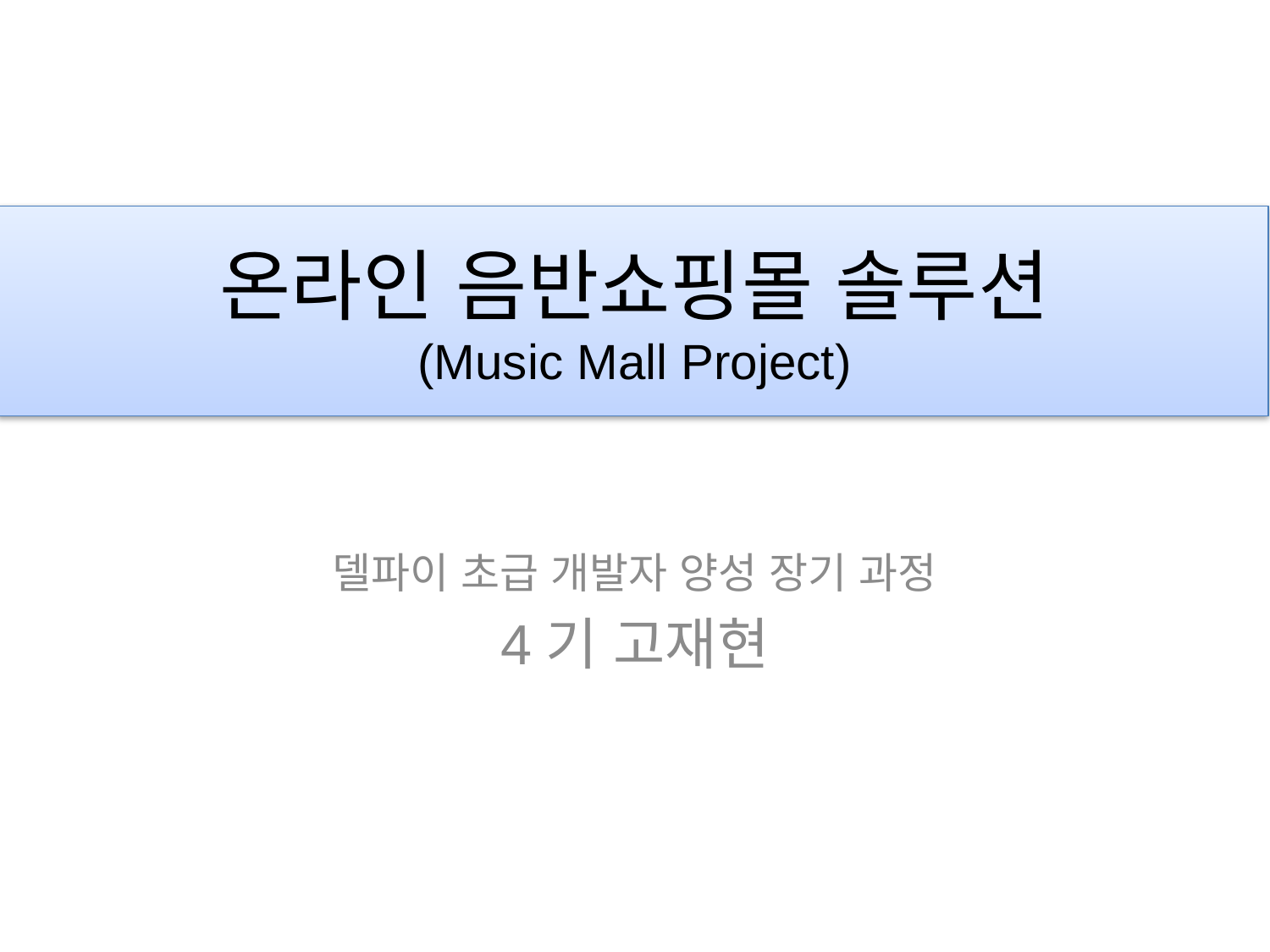

# 온라인 음반쇼핑몰 솔루션 (Music Mall Project)

델파이 초급 개발자 양성 장기 과정
4기 고재현